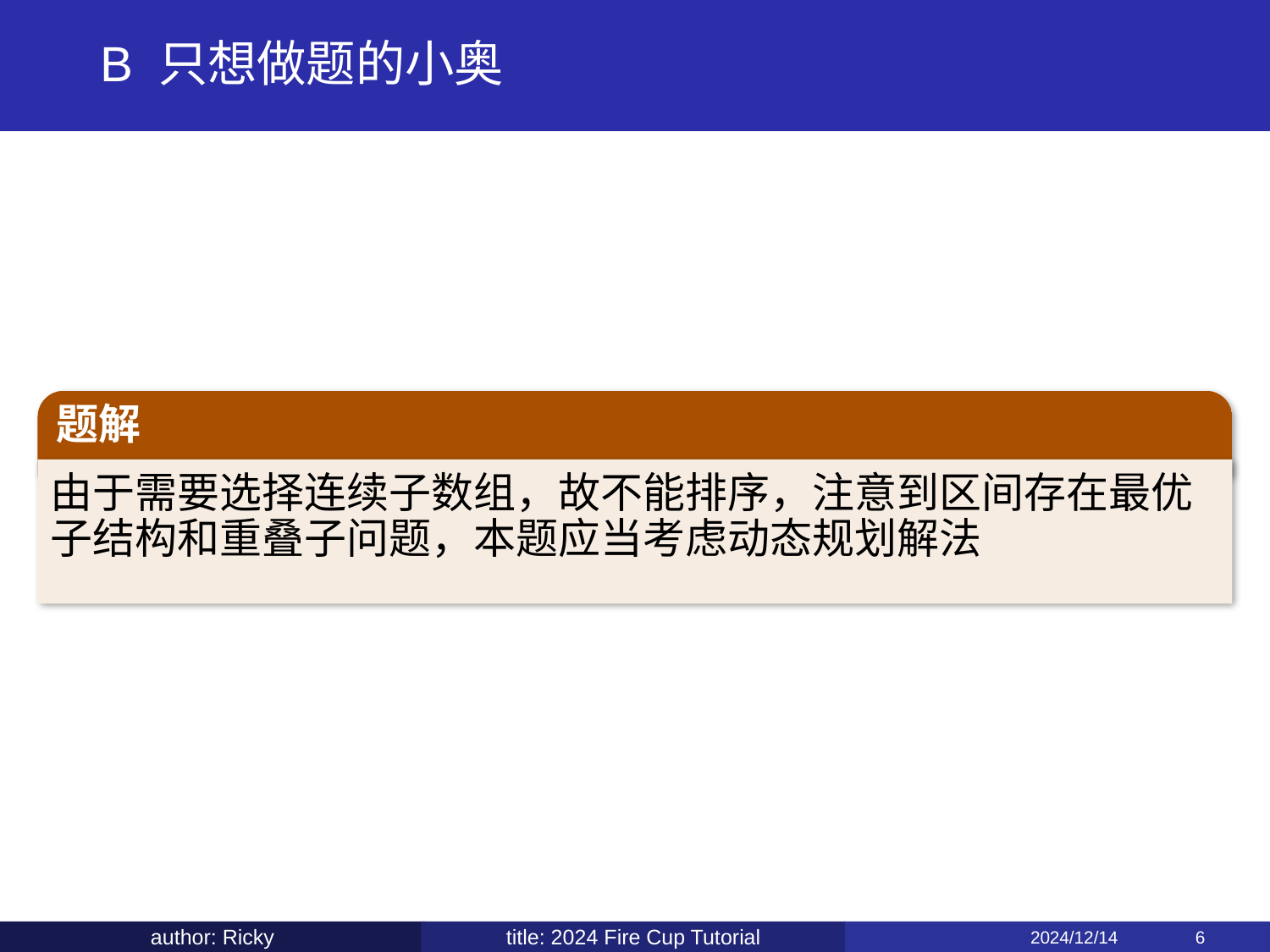

# B 只想做题的小奥

题解
由于需要选择连续子数组，故不能排序，注意到区间存在最优子结构和重叠子问题，本题应当考虑动态规划解法